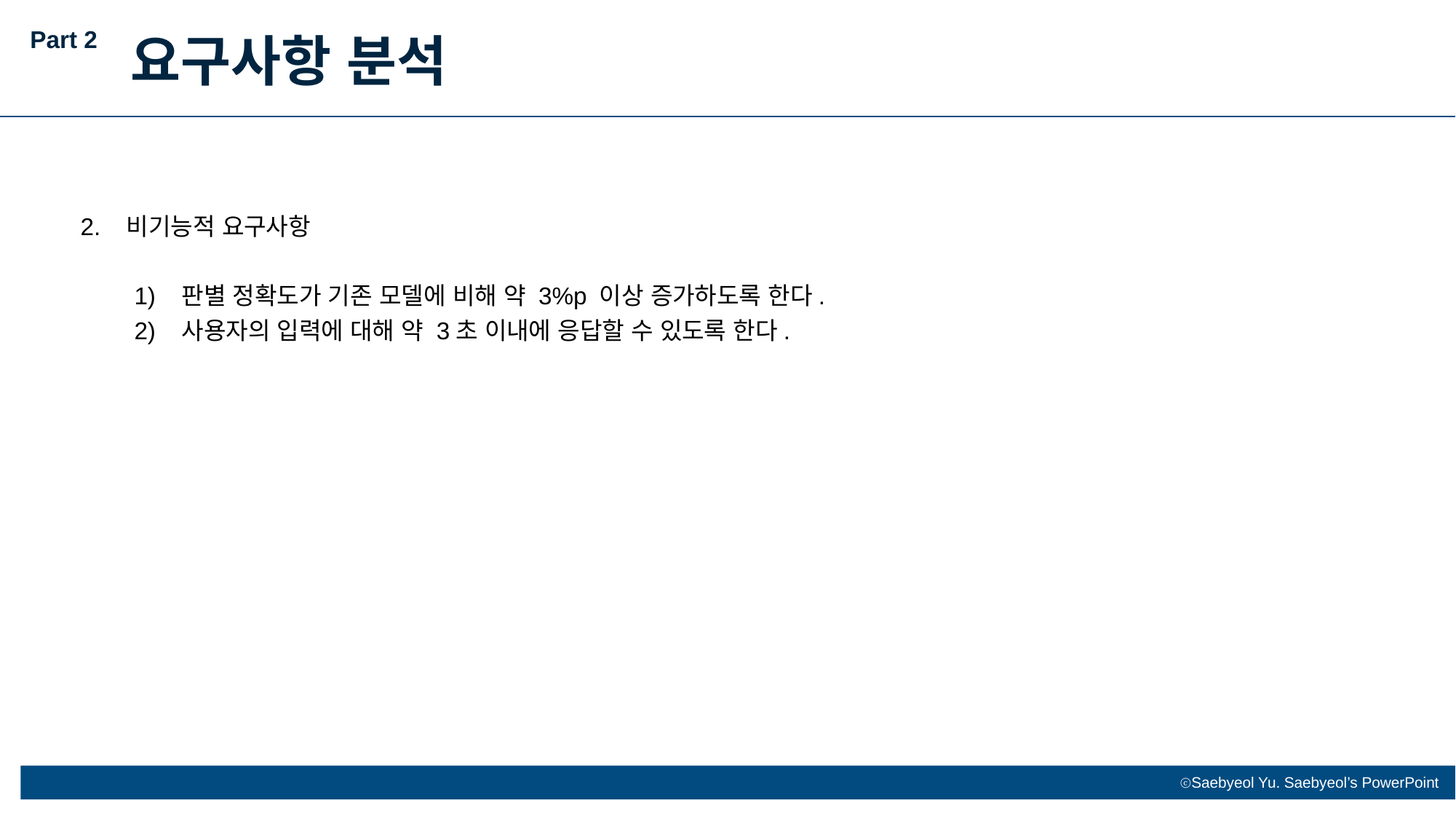

Part 2
요구사항 분석
2.   비기능적 요구사항

        1)   판별 정확도가 기존 모델에 비해 약 3%p 이상 증가하도록 한다.
        2)   사용자의 입력에 대해 약 3초 이내에 응답할 수 있도록 한다.